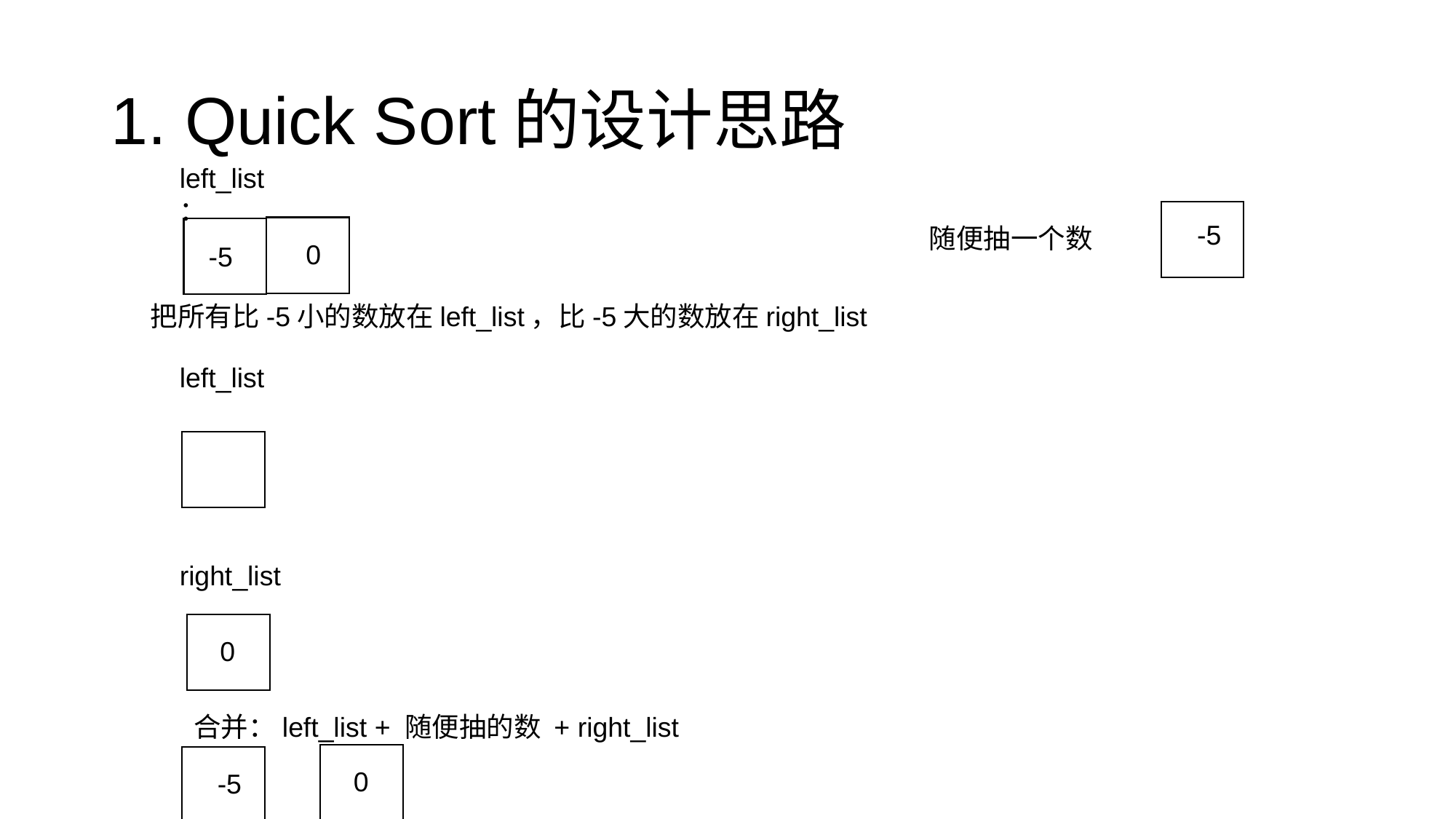

# 1. Quick Sort的设计思路
left_list：

-5
随便抽一个数

0
-5
把所有比-5小的数放在left_list，比-5大的数放在right_list
left_list

right_list

0
合并：left_list + 随便抽的数 + right_list

0
-5